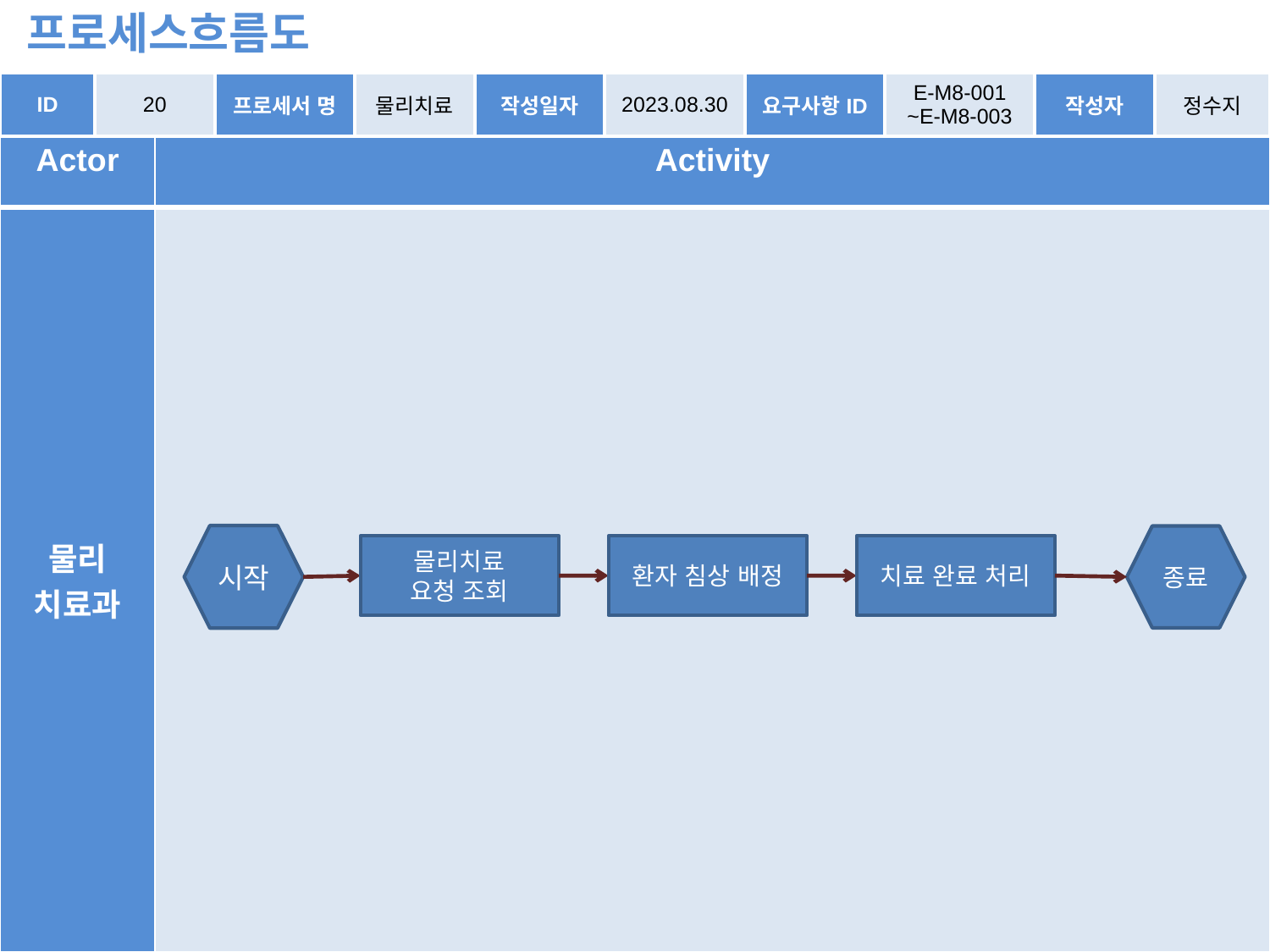

프로세스흐름도
| ID | 20 | 프로세서 명 | 물리치료 | 작성일자 | 2023.08.30 | 요구사항ID | E-M8-001 ~E-M8-003 | 작성자 | 정수지 |
| --- | --- | --- | --- | --- | --- | --- | --- | --- | --- |
| Actor | Activity |
| --- | --- |
| 물리 치료과 |  |
시작
종료
물리치료
요청 조회
환자 침상 배정
치료 완료 처리